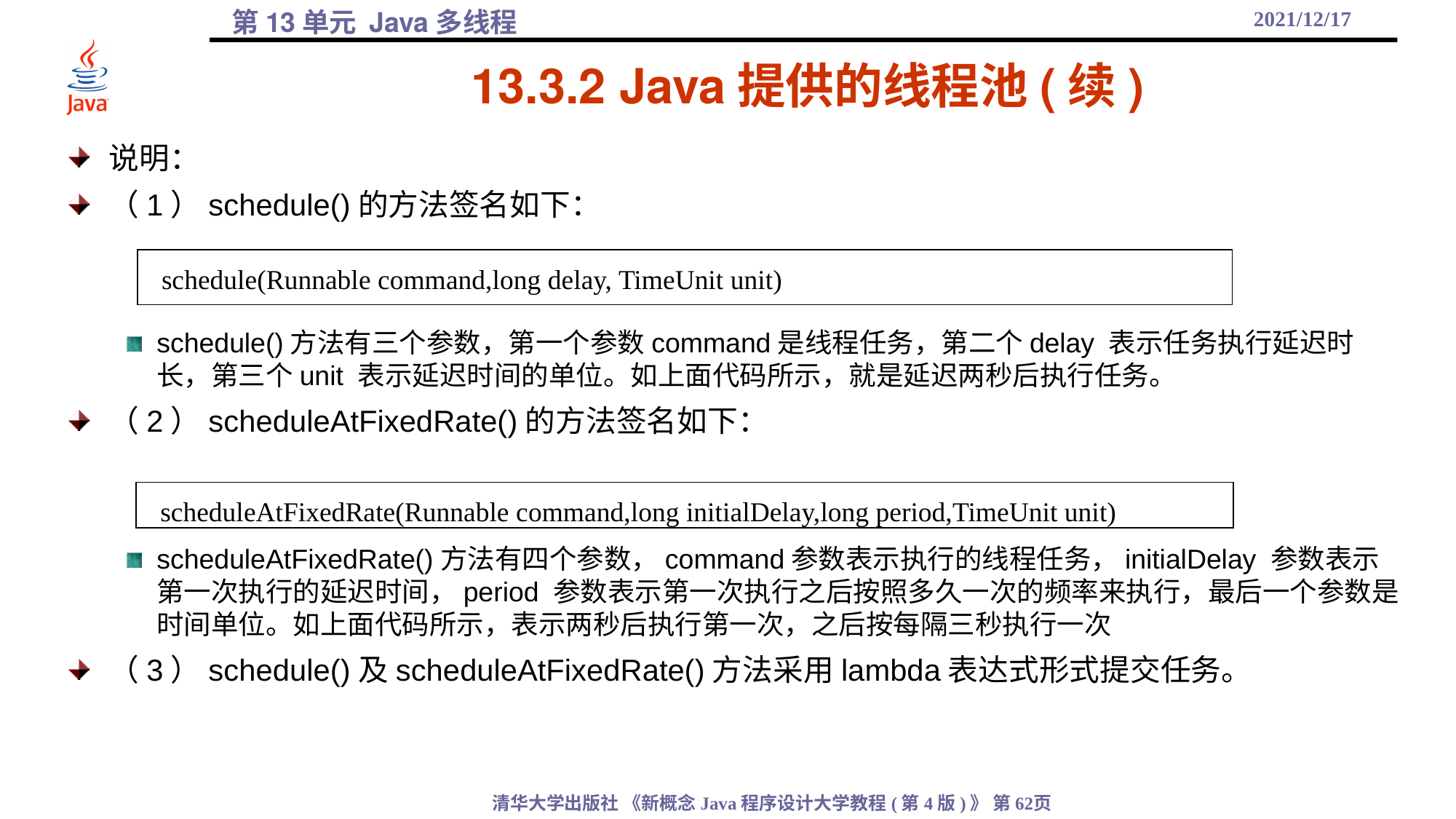

2021/12/17
# 13.3.2 Java提供的线程池(续)
说明：
（1）schedule()的方法签名如下：

schedule()方法有三个参数，第一个参数command是线程任务，第二个delay 表示任务执行延迟时长，第三个unit 表示延迟时间的单位。如上面代码所示，就是延迟两秒后执行任务。
（2）scheduleAtFixedRate()的方法签名如下：

scheduleAtFixedRate()方法有四个参数，command参数表示执行的线程任务，initialDelay 参数表示第一次执行的延迟时间，period 参数表示第一次执行之后按照多久一次的频率来执行，最后一个参数是时间单位。如上面代码所示，表示两秒后执行第一次，之后按每隔三秒执行一次
（3）schedule()及scheduleAtFixedRate()方法采用lambda表达式形式提交任务。

| schedule(Runnable command,long delay, TimeUnit unit) |
| --- |
| scheduleAtFixedRate(Runnable command,long initialDelay,long period,TimeUnit unit) |
| --- |